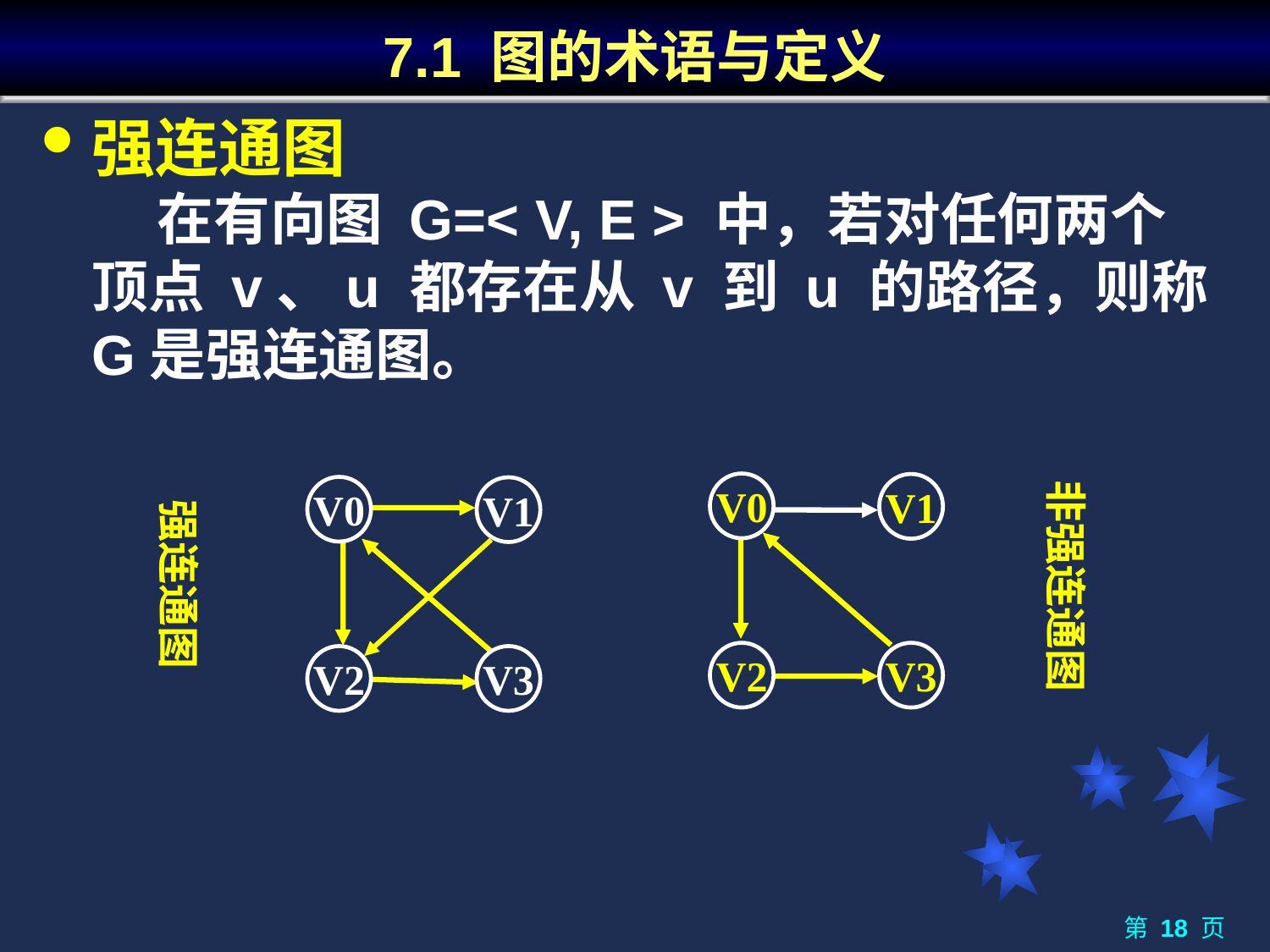

# 7.1 图的术语与定义
强连通图
	    在有向图 G=< V, E > 中，若对任何两个顶点 v、u 都存在从 v 到 u 的路径，则称G是强连通图。
  非强连通图
  强连通图
V0
V1

V2
V3

V0
V1

V2
V3

第 18 页